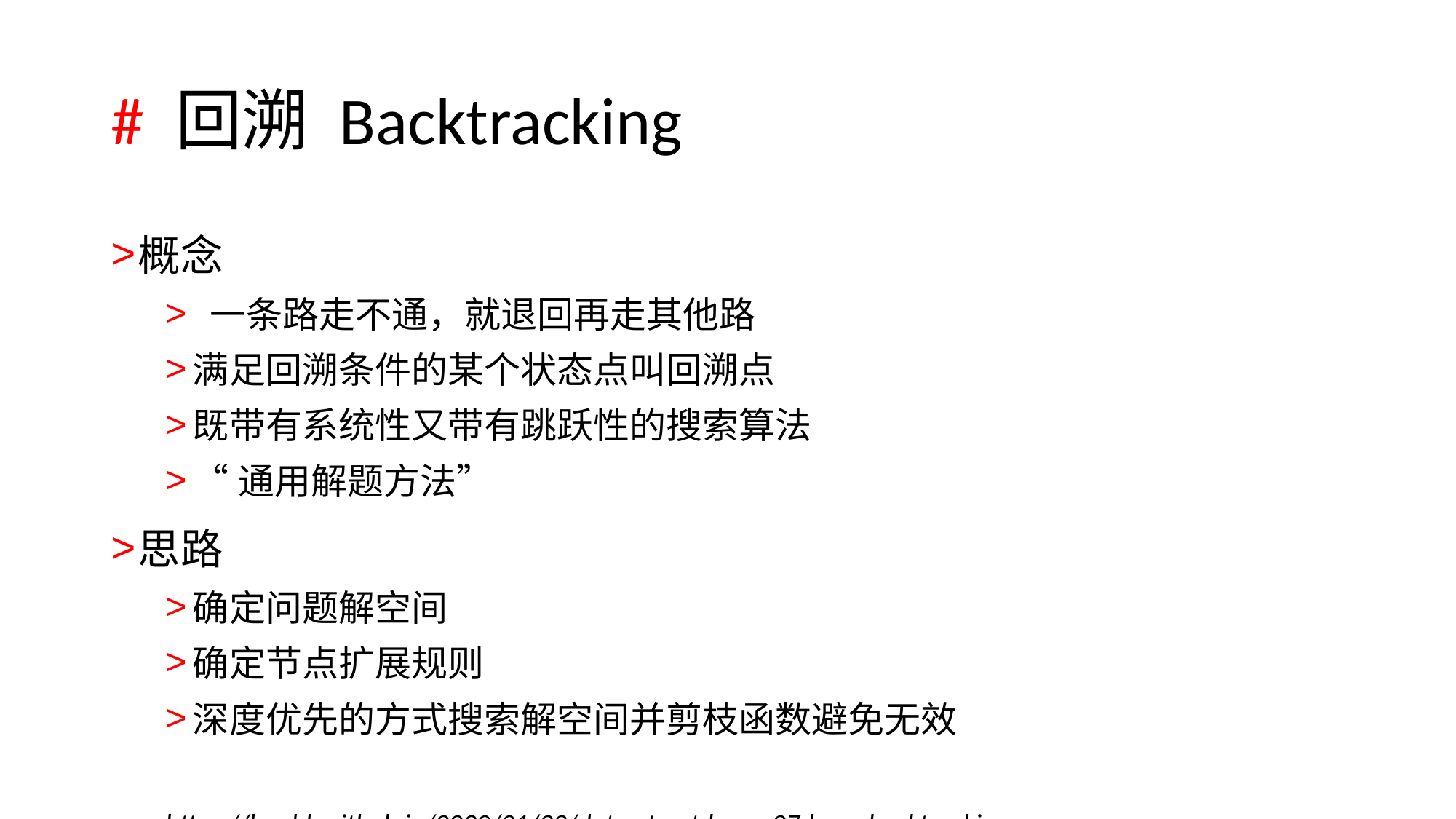

# # 回溯 Backtracking
概念
 一条路走不通，就退回再走其他路
满足回溯条件的某个状态点叫回溯点
既带有系统性又带有跳跃性的搜索算法
“通用解题方法”
思路
确定问题解空间
确定节点扩展规则
深度优先的方式搜索解空间并剪枝函数避免无效

https://houbb.github.io/2020/01/23/data-struct-learn-07-base-backtracking